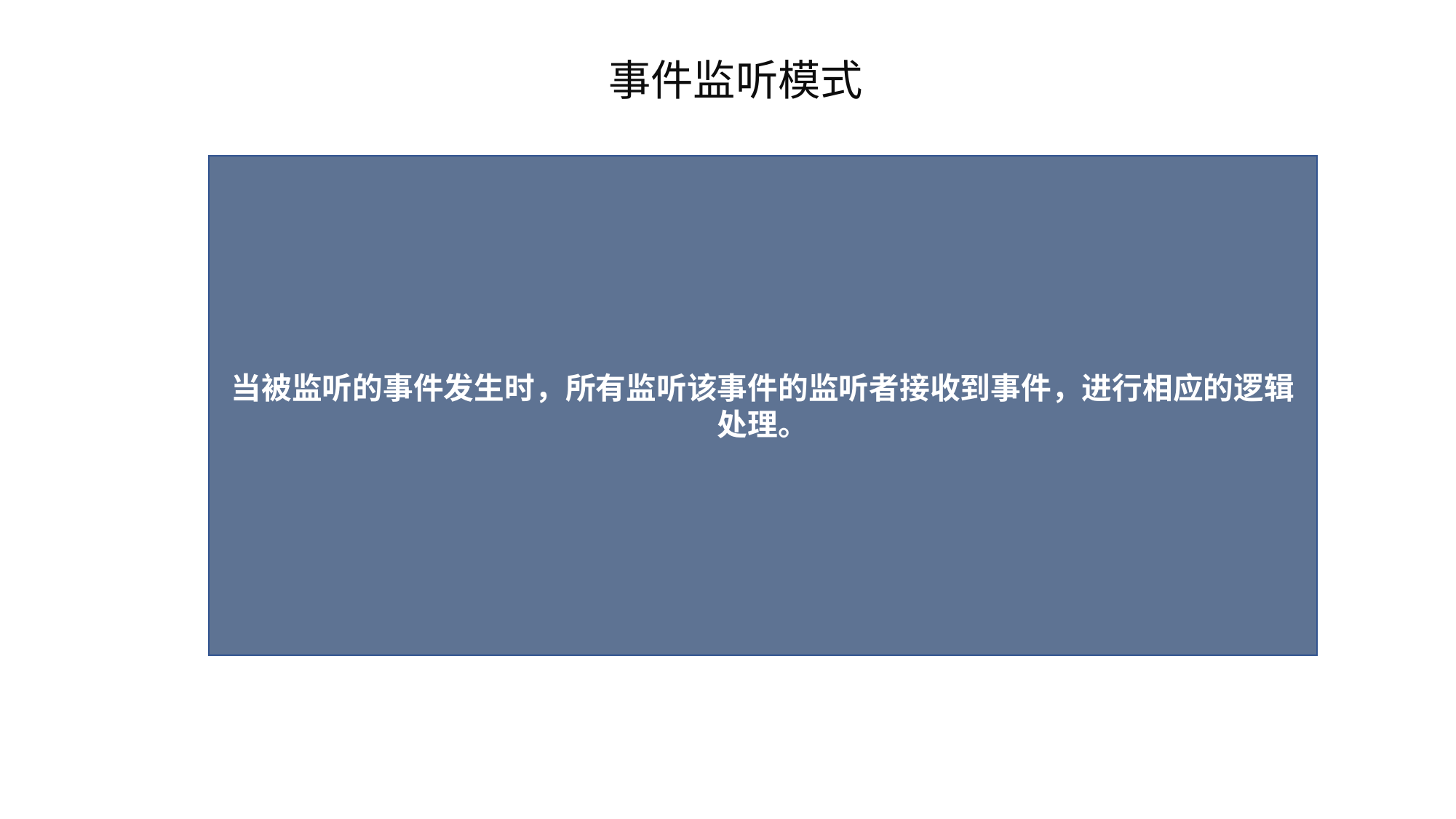

事件监听模式
当被监听的事件发生时，所有监听该事件的监听者接收到事件，进行相应的逻辑处理。
目录